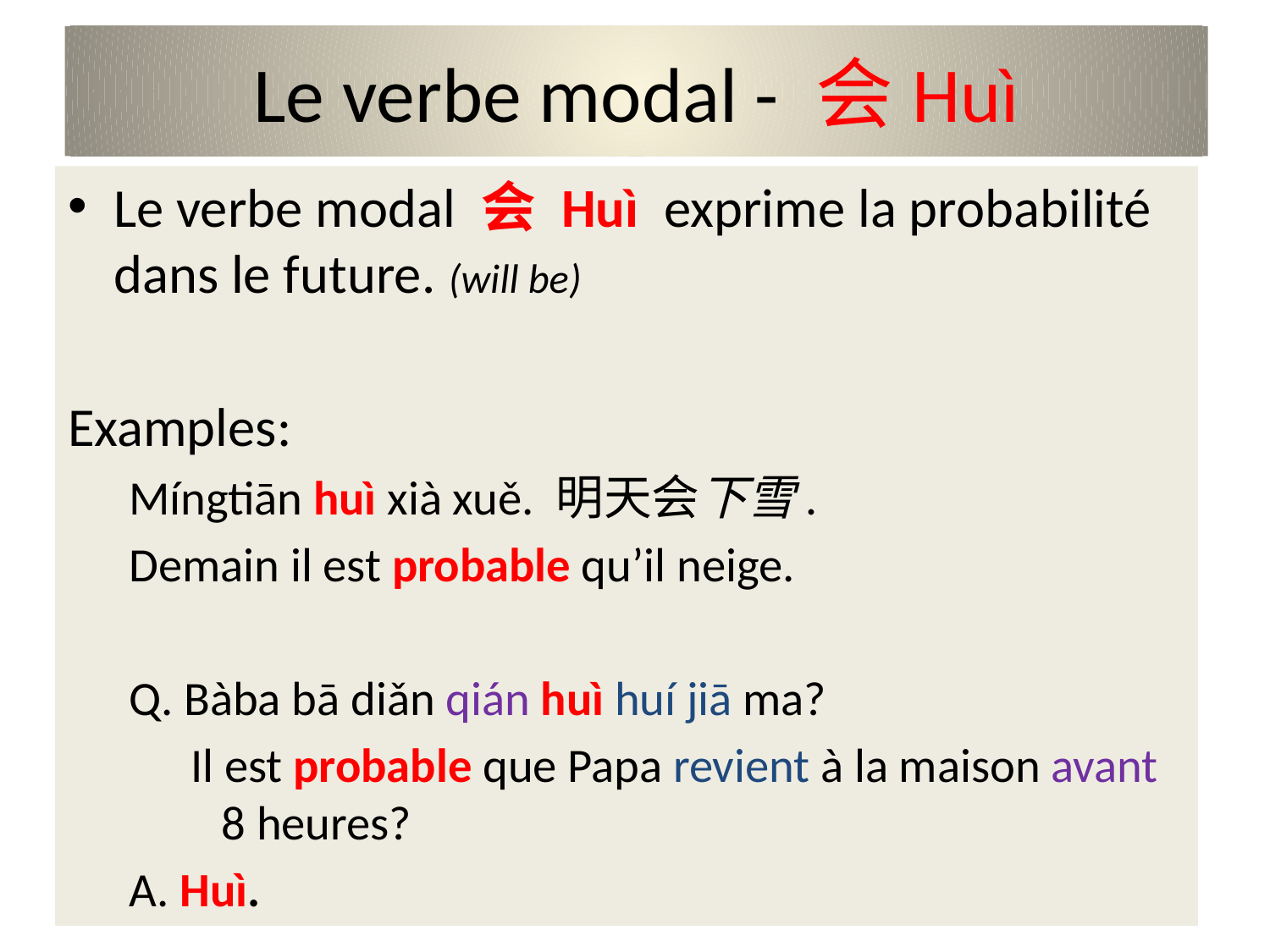

# Le verbe modal - 会Huì
Le verbe modal 会 Huì  exprime la probabilité dans le future. (will be)

Examples:
Míngtiān huì xià xuě. 明天会下雪.
Demain il est probable qu’il neige.

Q. Bàba bā diǎn qián huì huí jiā ma?
Il est probable que Papa revient à la maison avant 8 heures?
A. Huì.
Daphne OLSON@SKEMA
9